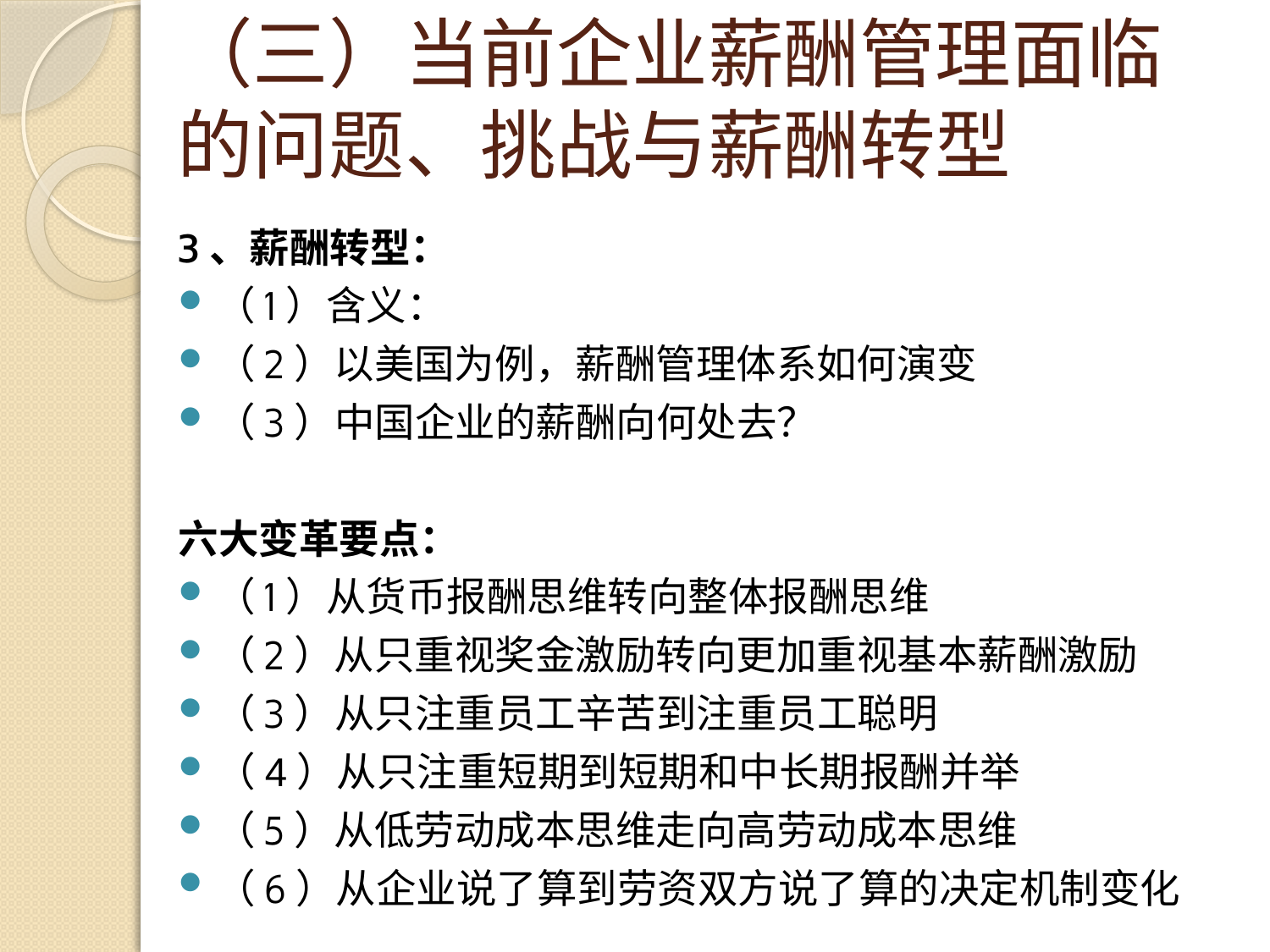

# （三）当前企业薪酬管理面临的问题、挑战与薪酬转型
3、薪酬转型：
（1）含义：
（2）以美国为例，薪酬管理体系如何演变
（3）中国企业的薪酬向何处去？

六大变革要点：
（1）从货币报酬思维转向整体报酬思维
（2）从只重视奖金激励转向更加重视基本薪酬激励
（3）从只注重员工辛苦到注重员工聪明
（4）从只注重短期到短期和中长期报酬并举
（5）从低劳动成本思维走向高劳动成本思维
（6）从企业说了算到劳资双方说了算的决定机制变化
60